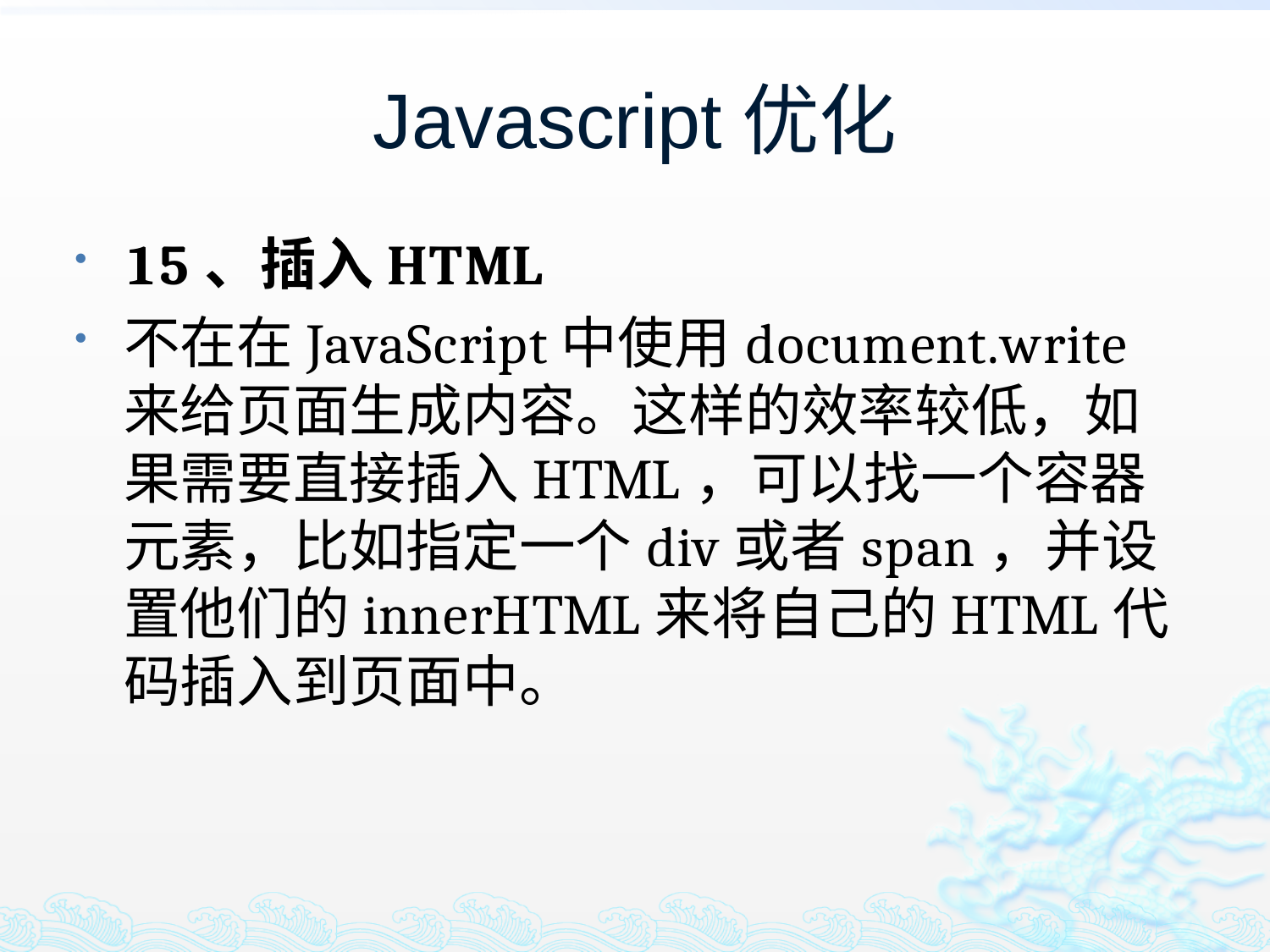

# Javascript优化
15、插入HTML
不在在JavaScript中使用document.write来给页面生成内容。这样的效率较低，如果需要直接插入HTML，可以找一个容器元素，比如指定一个div或者span，并设置他们的innerHTML来将自己的HTML代码插入到页面中。